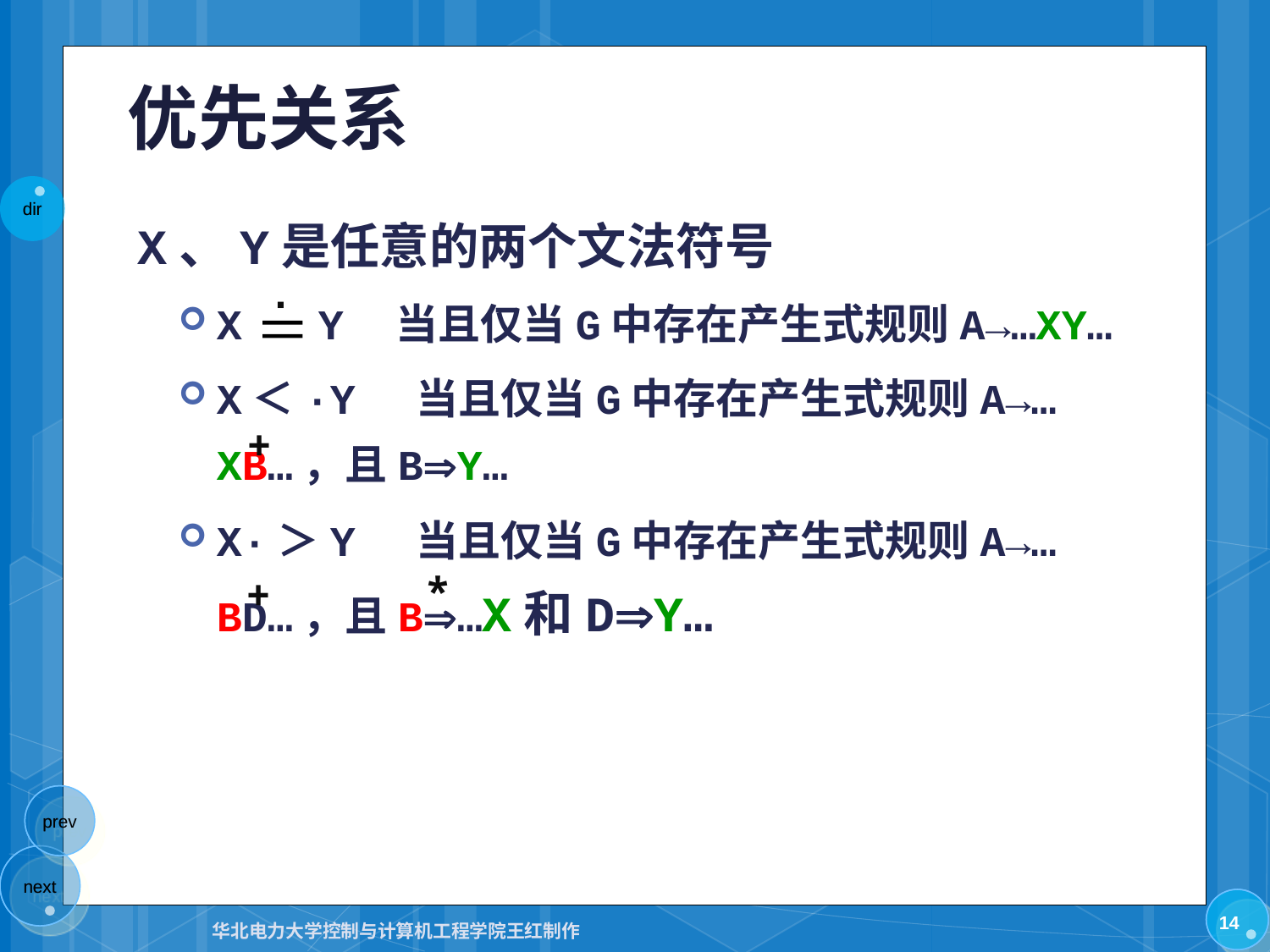

# 优先关系
X、Y是任意的两个文法符号
X   Y　当且仅当G中存在产生式规则A→…XY…
X＜·Y  当且仅当G中存在产生式规则A→…XB…，且B⇒Y…
X·＞Y  当且仅当G中存在产生式规则A→…BD…，且B⇒…X和D⇒Y…
·

+
*
+
14
华北电力大学控制与计算机工程学院王红制作